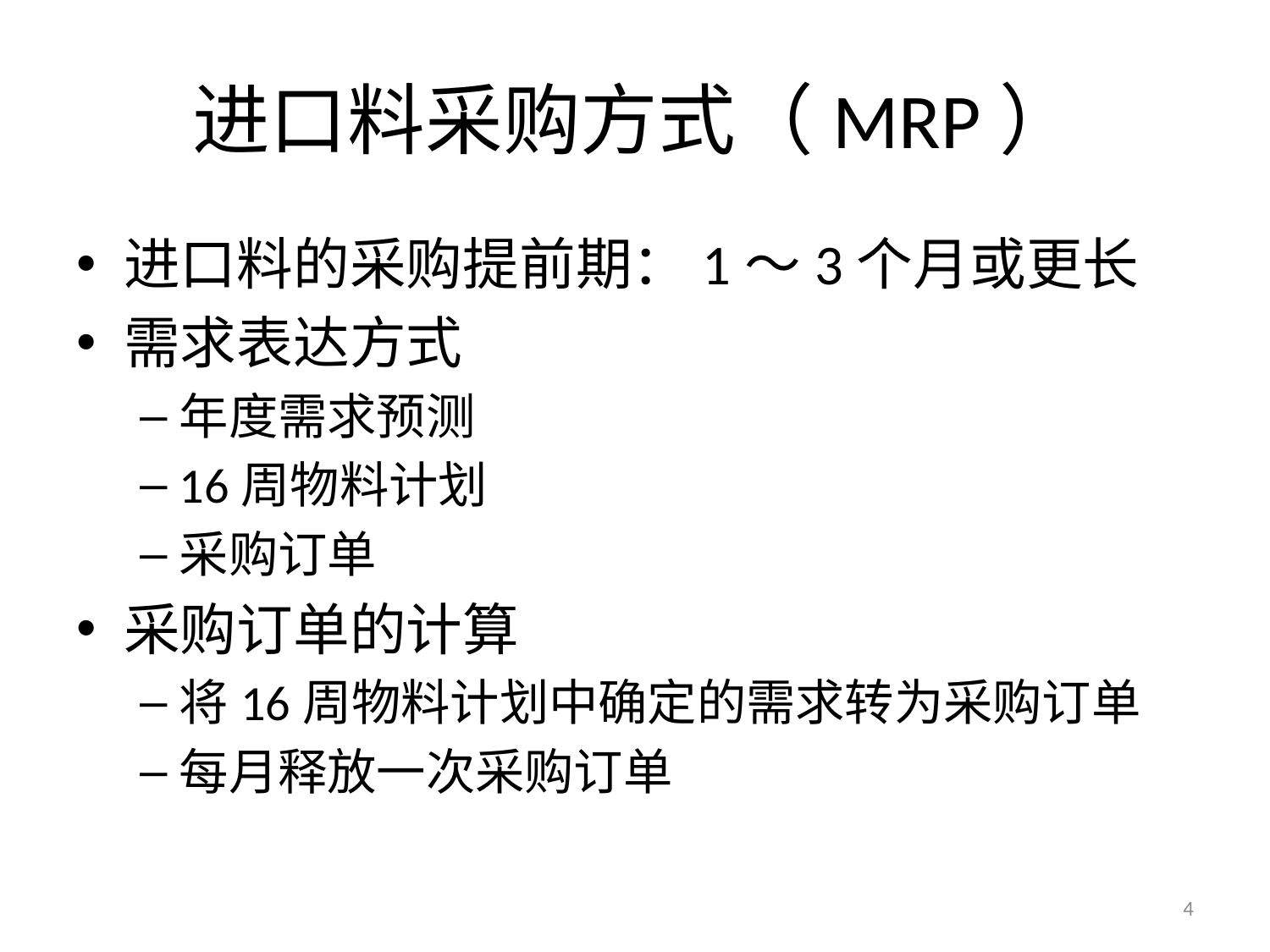

# 进口料采购方式（MRP）
进口料的采购提前期：1～3个月或更长
需求表达方式
年度需求预测
16周物料计划
采购订单
采购订单的计算
将16周物料计划中确定的需求转为采购订单
每月释放一次采购订单
4